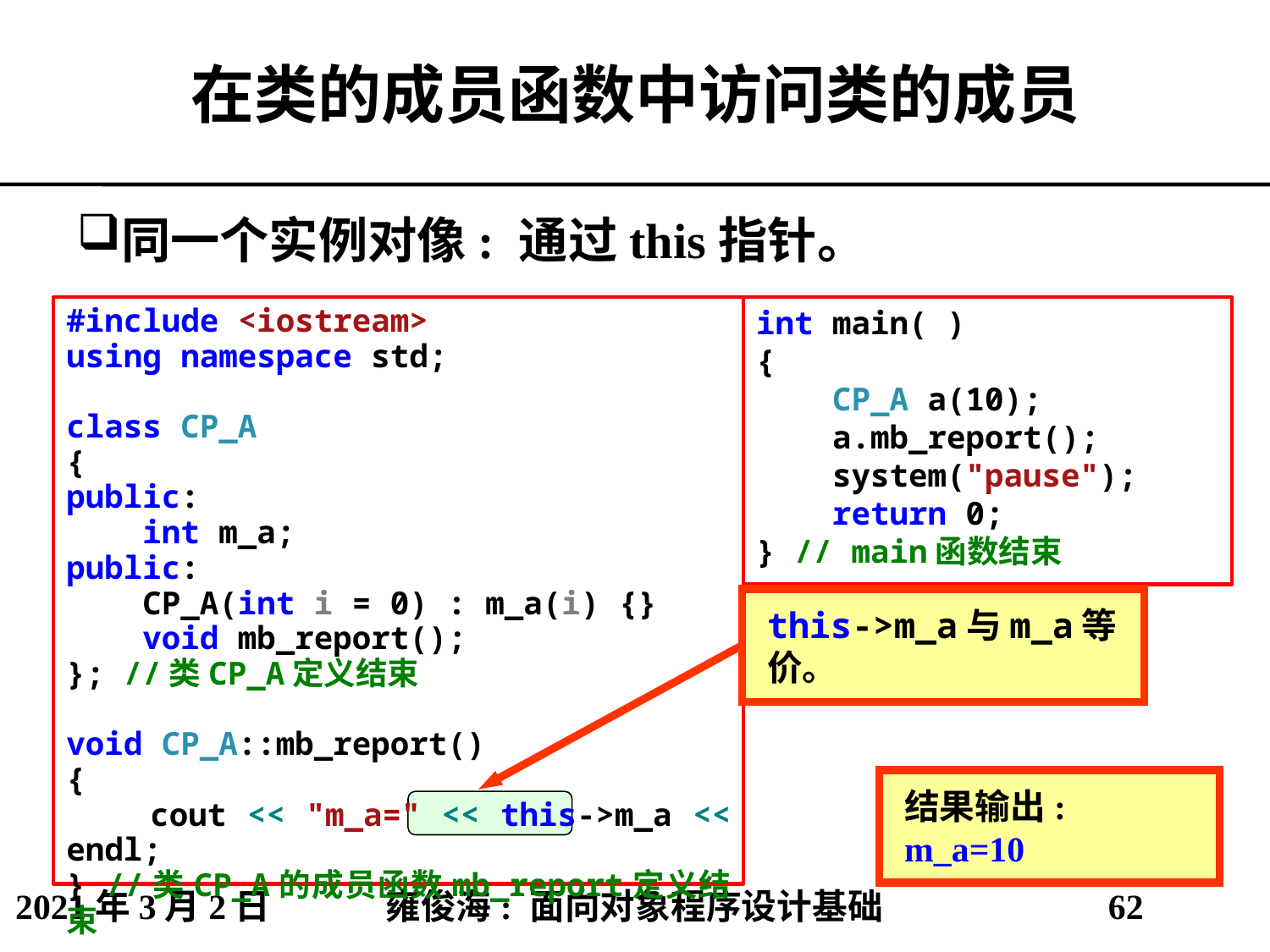

# 在类的成员函数中访问类的成员

同一个实例对像: 通过this指针。
#include <iostream>
using namespace std;

class CP_A
{
public:
    int m_a;
public:
    CP_A(int i = 0) : m_a(i) {}
    void mb_report();
}; //类CP_A定义结束

void CP_A::mb_report()
{
    cout << "m_a=" << this->m_a << endl;
} //类CP_A的成员函数mb_report定义结束
int main( )
{
    CP_A a(10);
    a.mb_report();
    system("pause");
    return 0;
} // main函数结束
this->m_a与m_a等价。
结果输出:
m_a=10

2021年3月2日
雍俊海: 面向对象程序设计基础
62